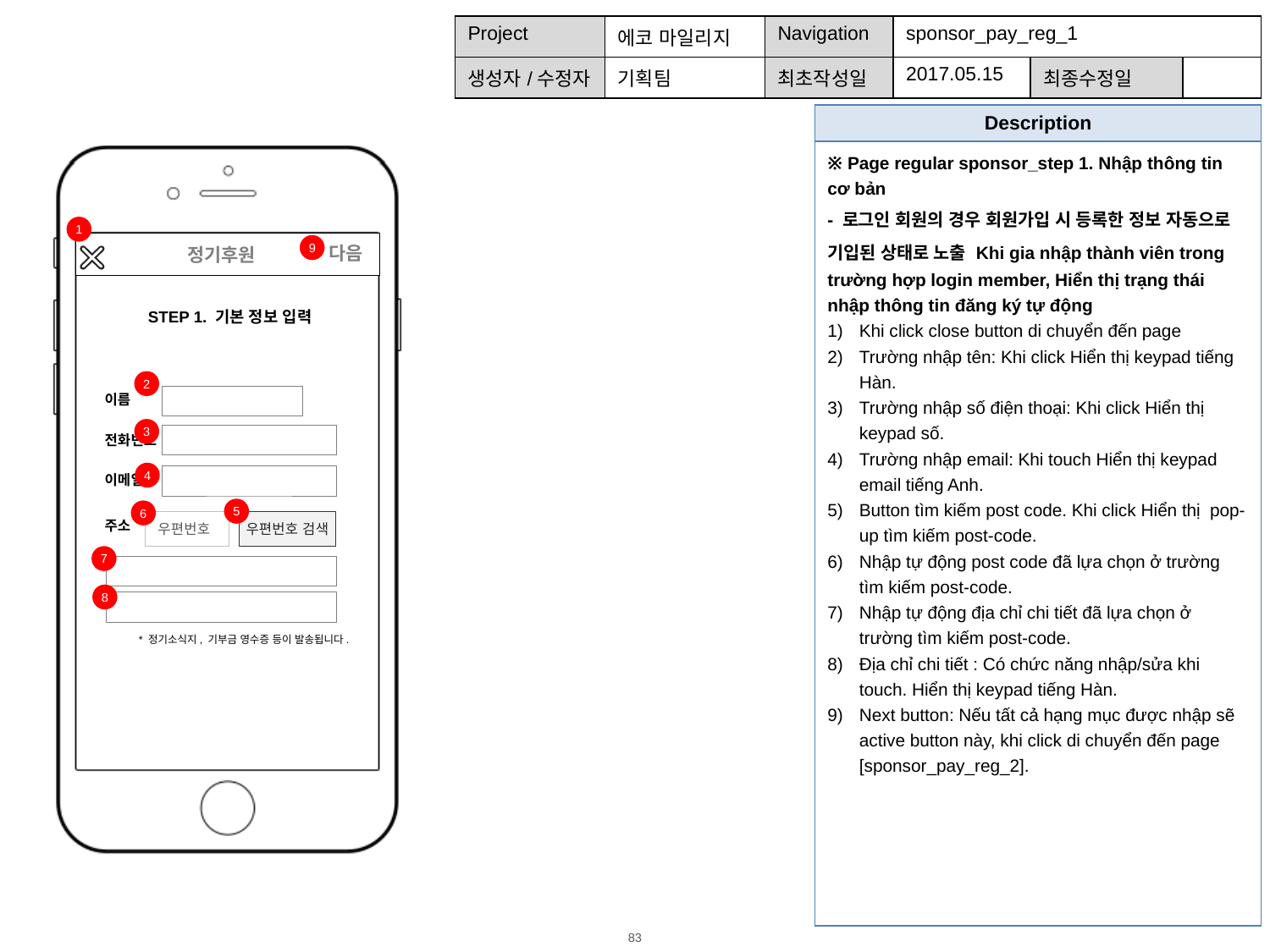

| Project | 에코 마일리지 | Navigation | sponsor\_pay\_reg\_1 |  |  |
| --- | --- | --- | --- | --- | --- |
| 생성자/수정자 | 기획팀 | 최초작성일 | 2017.05.15 | 최종수정일 |  |

| Description |
| --- |
| ※ Page regular sponsor\_step 1. Nhập thông tin cơ bản - 로그인 회원의 경우 회원가입 시 등록한 정보 자동으로 기입된 상태로 노출 Khi gia nhập thành viên trong trường hợp login member, Hiển thị trạng thái nhập thông tin đăng ký tự động Khi click close button di chuyển đến page Trường nhập tên: Khi click Hiển thị keypad tiếng Hàn. Trường nhập số điện thoại: Khi click Hiển thị keypad số. Trường nhập email: Khi touch Hiển thị keypad email tiếng Anh. Button tìm kiếm post code. Khi click Hiển thị pop-up tìm kiếm post-code. Nhập tự động post code đã lựa chọn ở trường tìm kiếm post-code. Nhập tự động địa chỉ chi tiết đã lựa chọn ở trường tìm kiếm post-code. Địa chỉ chi tiết : Có chức năng nhập/sửa khi touch. Hiển thị keypad tiếng Hàn. Next button: Nếu tất cả hạng mục được nhập sẽ active button này, khi click di chuyển đến page [sponsor\_pay\_reg\_2]. |
1
                   정기후원
9
다음

STEP 1. 기본 정보 입력
2
이름

전화번호
이메일

주소
우편번호 검색
우편번호

* 정기소식지, 기부금 영수증 등이 발송됩니다.
3
4
5
6
7
8